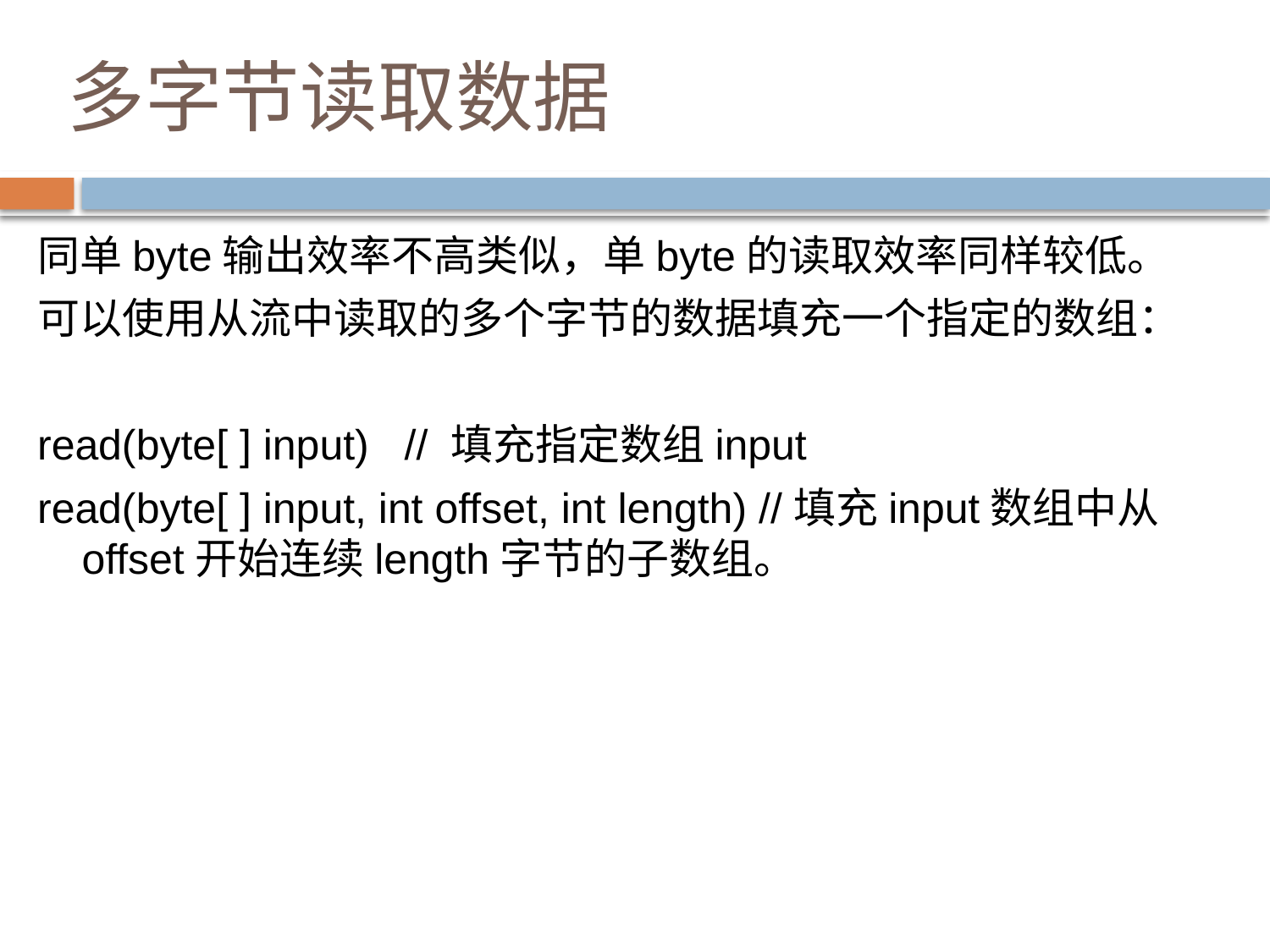

# 多字节读取数据
同单byte输出效率不高类似，单byte的读取效率同样较低。
可以使用从流中读取的多个字节的数据填充一个指定的数组：

read(byte[ ] input)   // 填充指定数组input
read(byte[ ] input, int offset, int length) //填充input数组中从offset开始连续length字节的子数组。